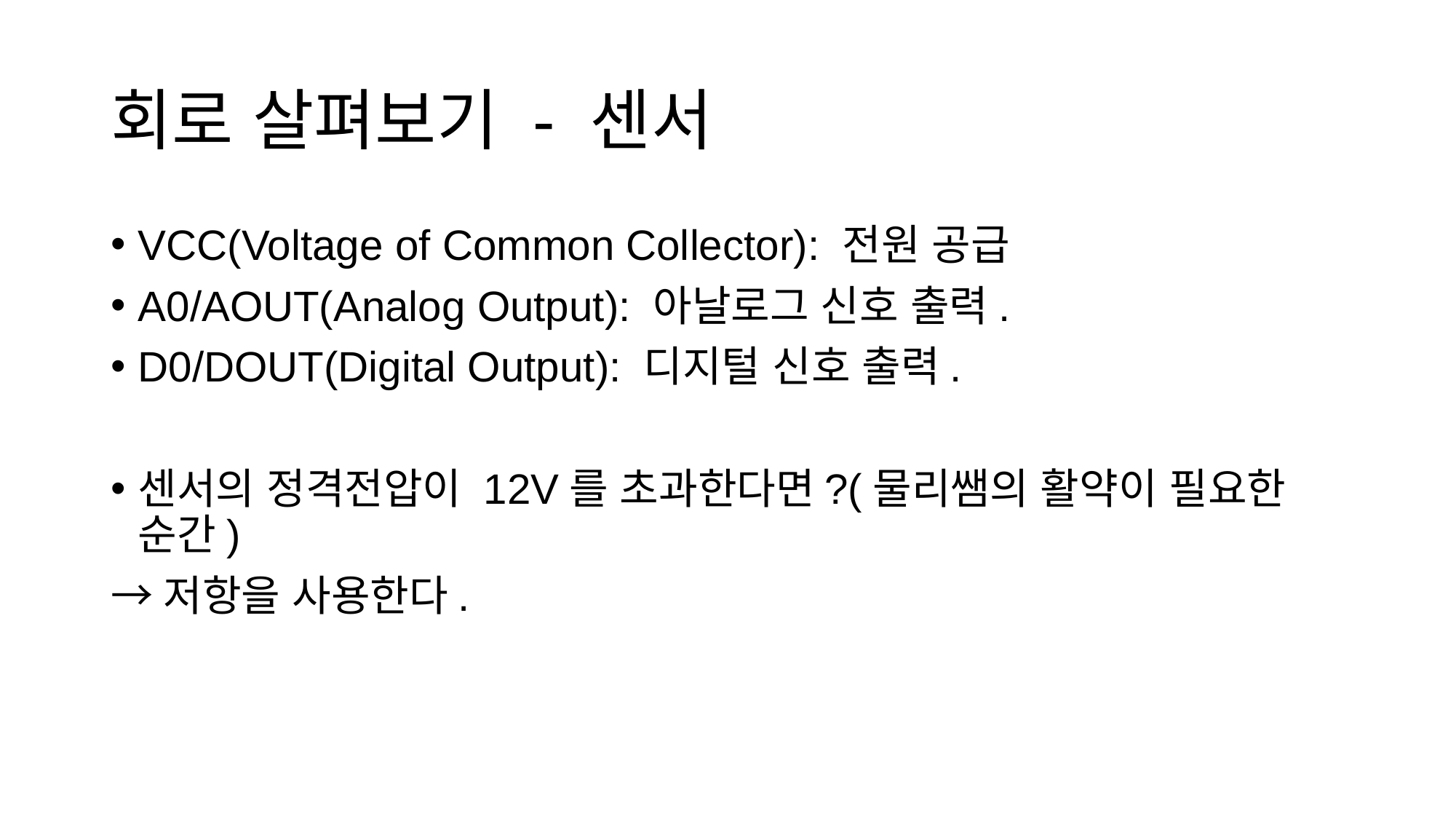

# 회로 살펴보기 - 센서
VCC(Voltage of Common Collector): 전원 공급
A0/AOUT(Analog Output): 아날로그 신호 출력.
D0/DOUT(Digital Output): 디지털 신호 출력.

센서의 정격전압이 12V를 초과한다면?(물리쌤의 활약이 필요한 순간)
→저항을 사용한다.